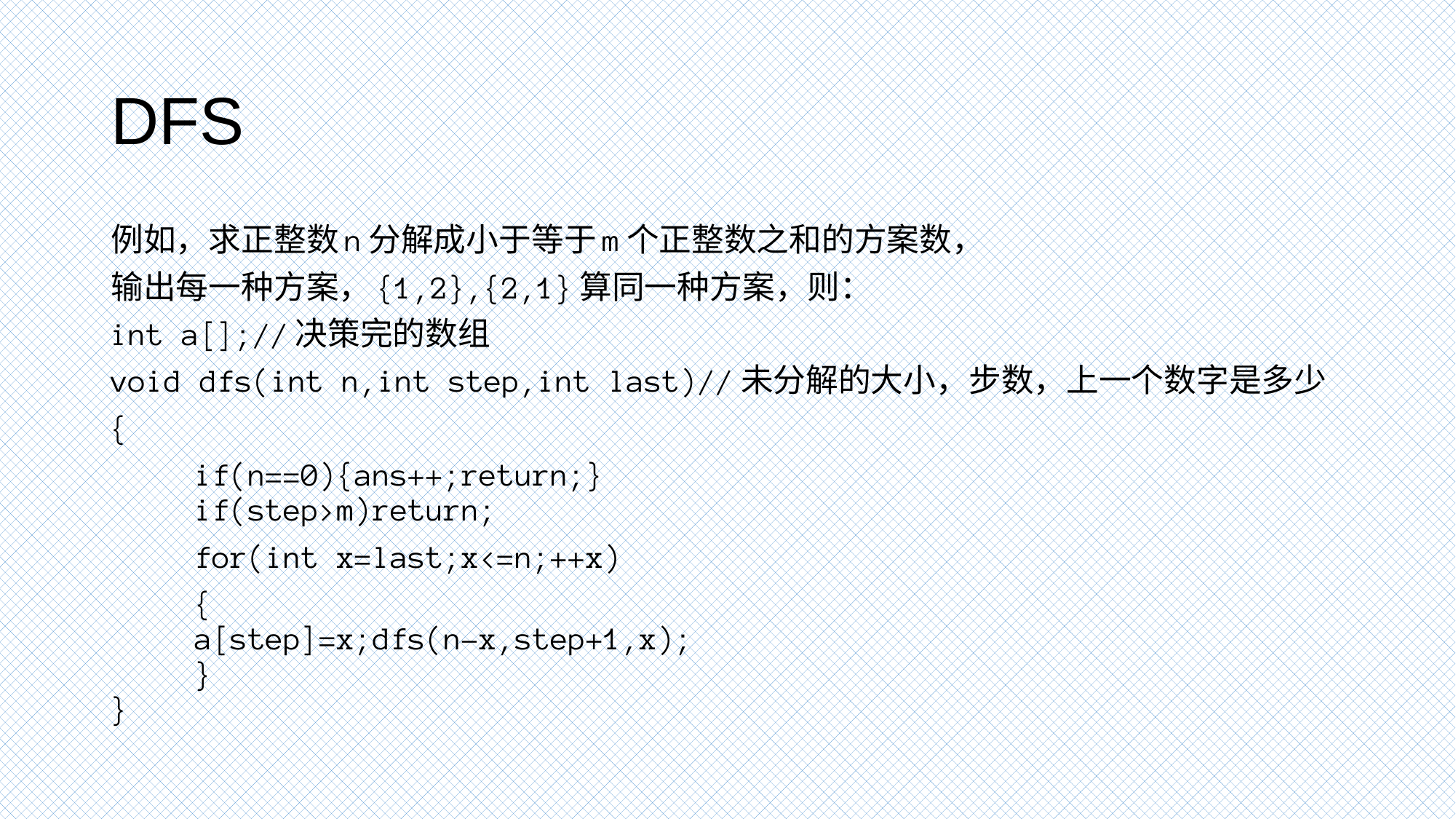

# DFS
例如，求正整数n分解成小于等于m个正整数之和的方案数，
输出每一种方案，{1,2},{2,1}算同一种方案，则：
int a[];//决策完的数组
void dfs(int n,int step,int last)//未分解的大小，步数，上一个数字是多少
{
	if(n==0){ans++;return;}
	if(step>m)return;
	for(int x=last;x<=n;++x)
	{
		a[step]=x;dfs(n-x,step+1,x);
	}
}